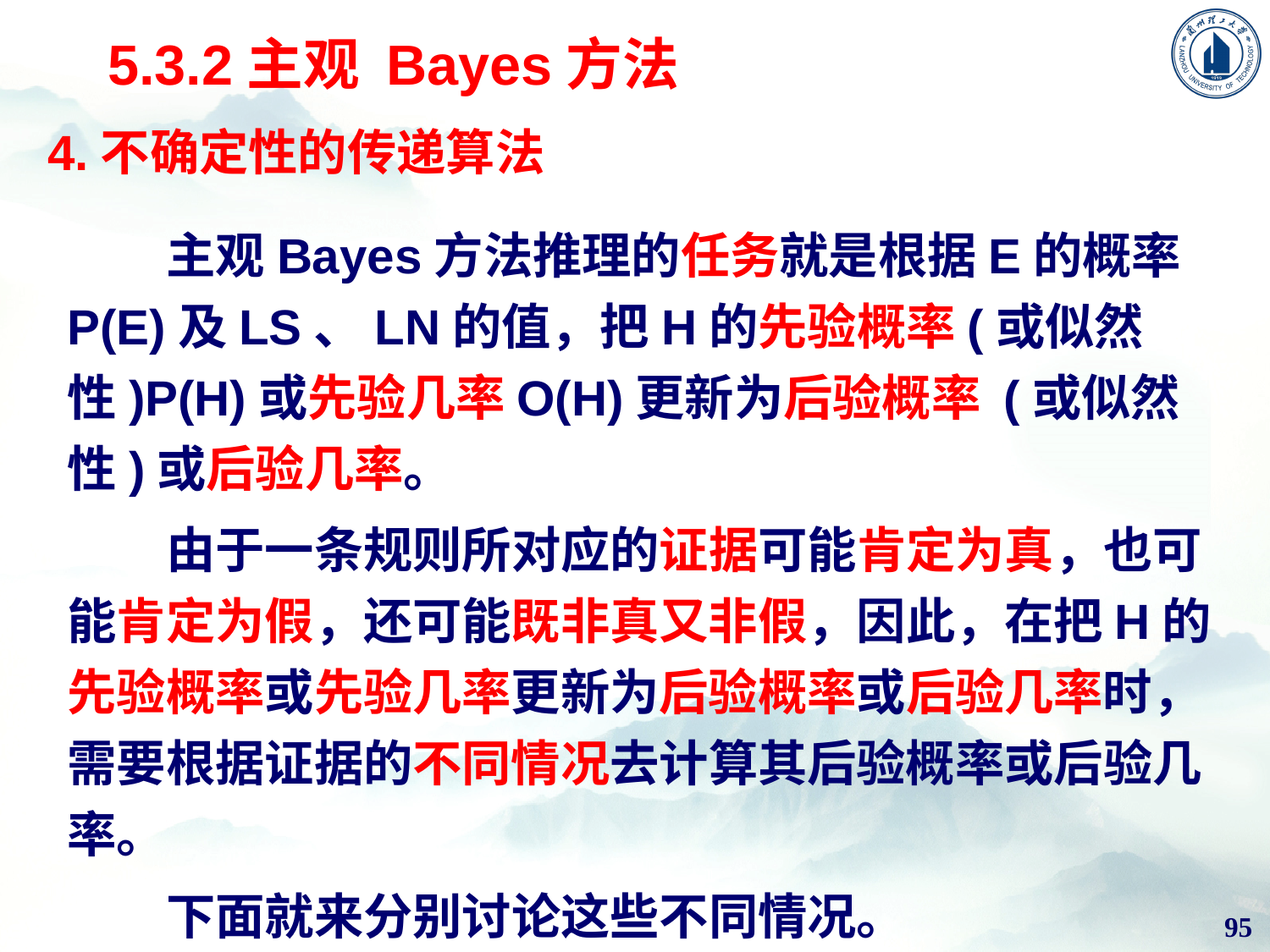

5.3.2主观 Bayes方法
# 4.不确定性的传递算法
主观Bayes方法推理的任务就是根据E的概率P(E)及LS、LN的值，把H的先验概率(或似然性)P(H)或先验几率O(H)更新为后验概率 (或似然性)或后验几率。
由于一条规则所对应的证据可能肯定为真，也可能肯定为假，还可能既非真又非假，因此，在把H的先验概率或先验几率更新为后验概率或后验几率时，需要根据证据的不同情况去计算其后验概率或后验几率。
下面就来分别讨论这些不同情况。
95